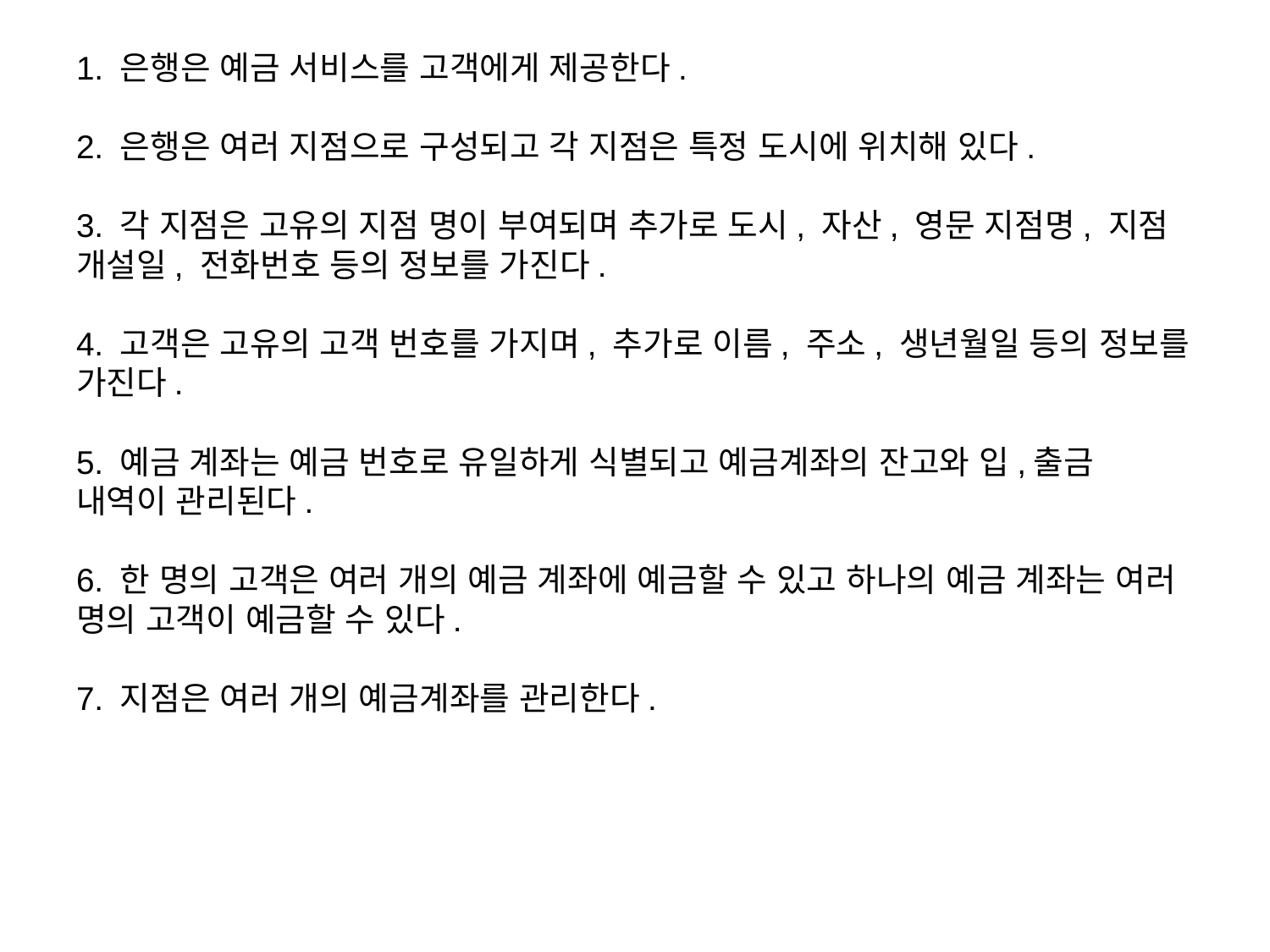

# 1. 은행은 예금 서비스를 고객에게 제공한다. 2. 은행은 여러 지점으로 구성되고 각 지점은 특정 도시에 위치해 있다. 3. 각 지점은 고유의 지점 명이 부여되며 추가로 도시, 자산, 영문 지점명, 지점 개설일, 전화번호 등의 정보를 가진다. 4. 고객은 고유의 고객 번호를 가지며, 추가로 이름, 주소, 생년월일 등의 정보를 가진다. 5. 예금 계좌는 예금 번호로 유일하게 식별되고 예금계좌의 잔고와 입,출금 내역이 관리된다. 6. 한 명의 고객은 여러 개의 예금 계좌에 예금할 수 있고 하나의 예금 계좌는 여러 명의 고객이 예금할 수 있다. 7. 지점은 여러 개의 예금계좌를 관리한다.